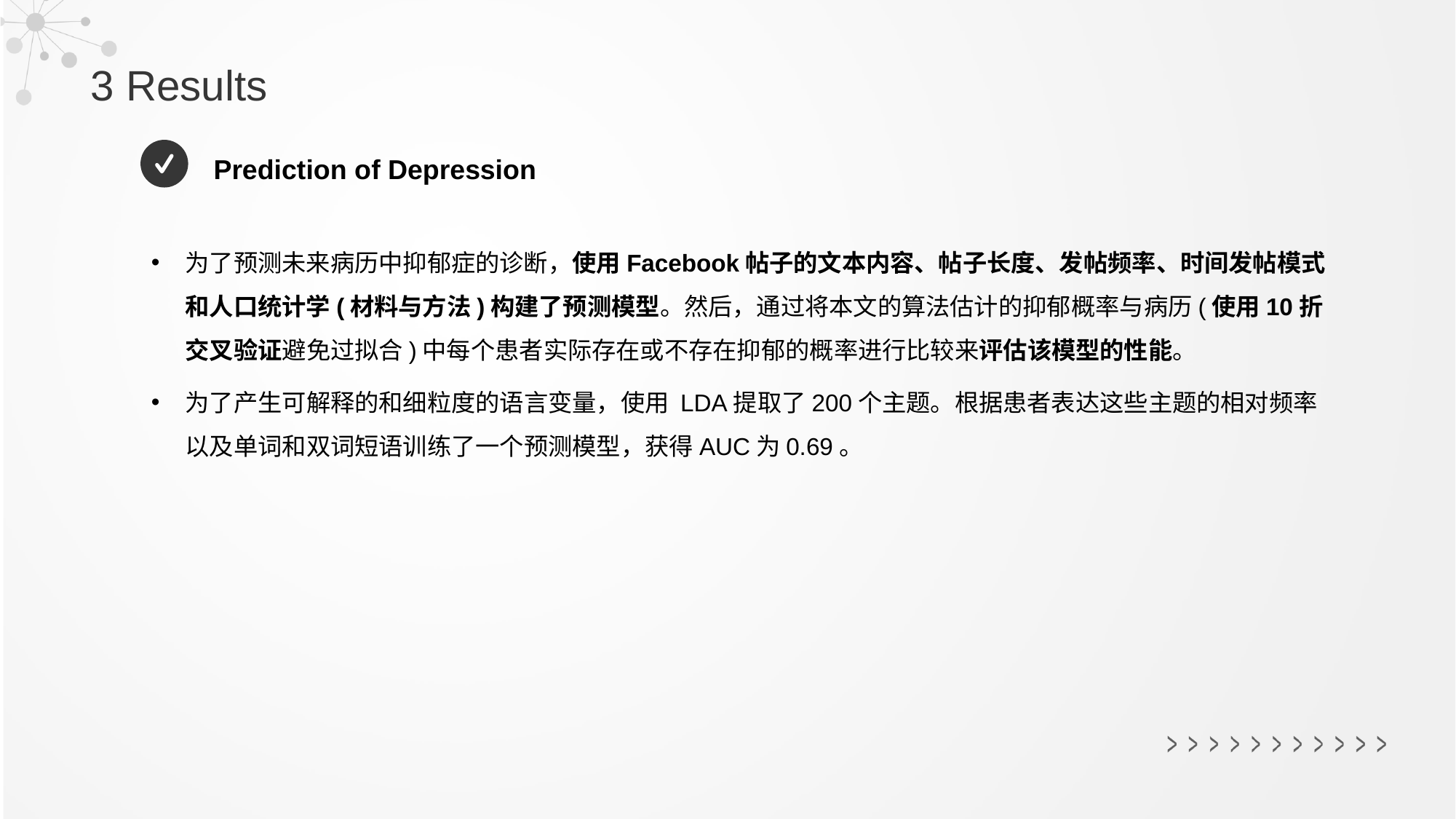

3 Results
Prediction of Depression

为了预测未来病历中抑郁症的诊断，使用Facebook帖子的文本内容、帖子长度、发帖频率、时间发帖模式和人口统计学(材料与方法)构建了预测模型。然后，通过将本文的算法估计的抑郁概率与病历(使用10折交叉验证避免过拟合)中每个患者实际存在或不存在抑郁的概率进行比较来评估该模型的性能。
为了产生可解释的和细粒度的语言变量，使用 LDA提取了200个主题。根据患者表达这些主题的相对频率以及单词和双词短语训练了一个预测模型，获得AUC为0.69。